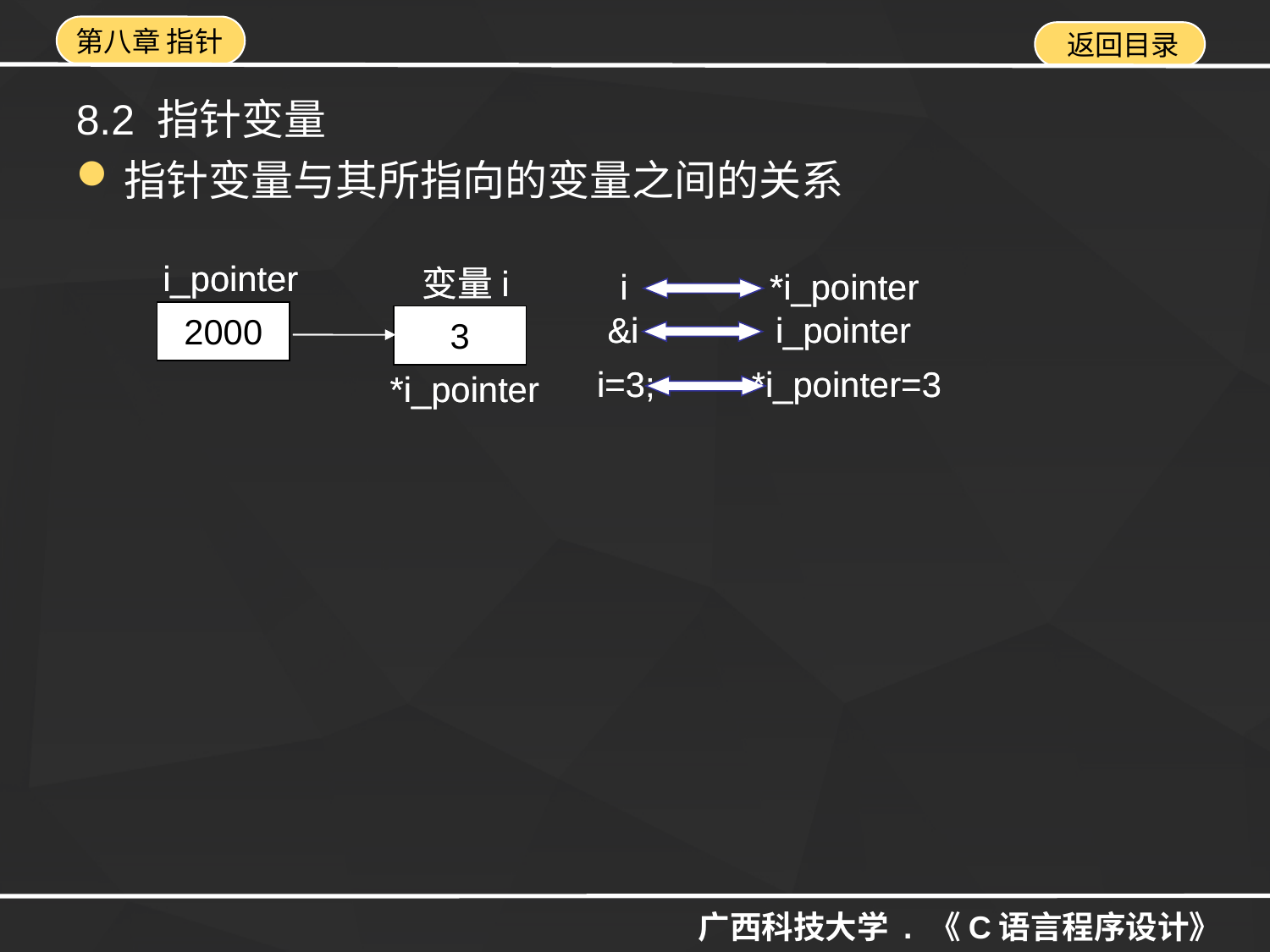

8.2 指针变量
指针变量与其所指向的变量之间的关系
i_pointer
变量i

2000
3

*i_pointer
i
*i_pointer
&i
i_pointer
i=3;
*i_pointer=3
i_pointer
变量i

2000
3

*i_pointer
i
*i_pointer
&i
i_pointer
i=3;
*i_pointer=3